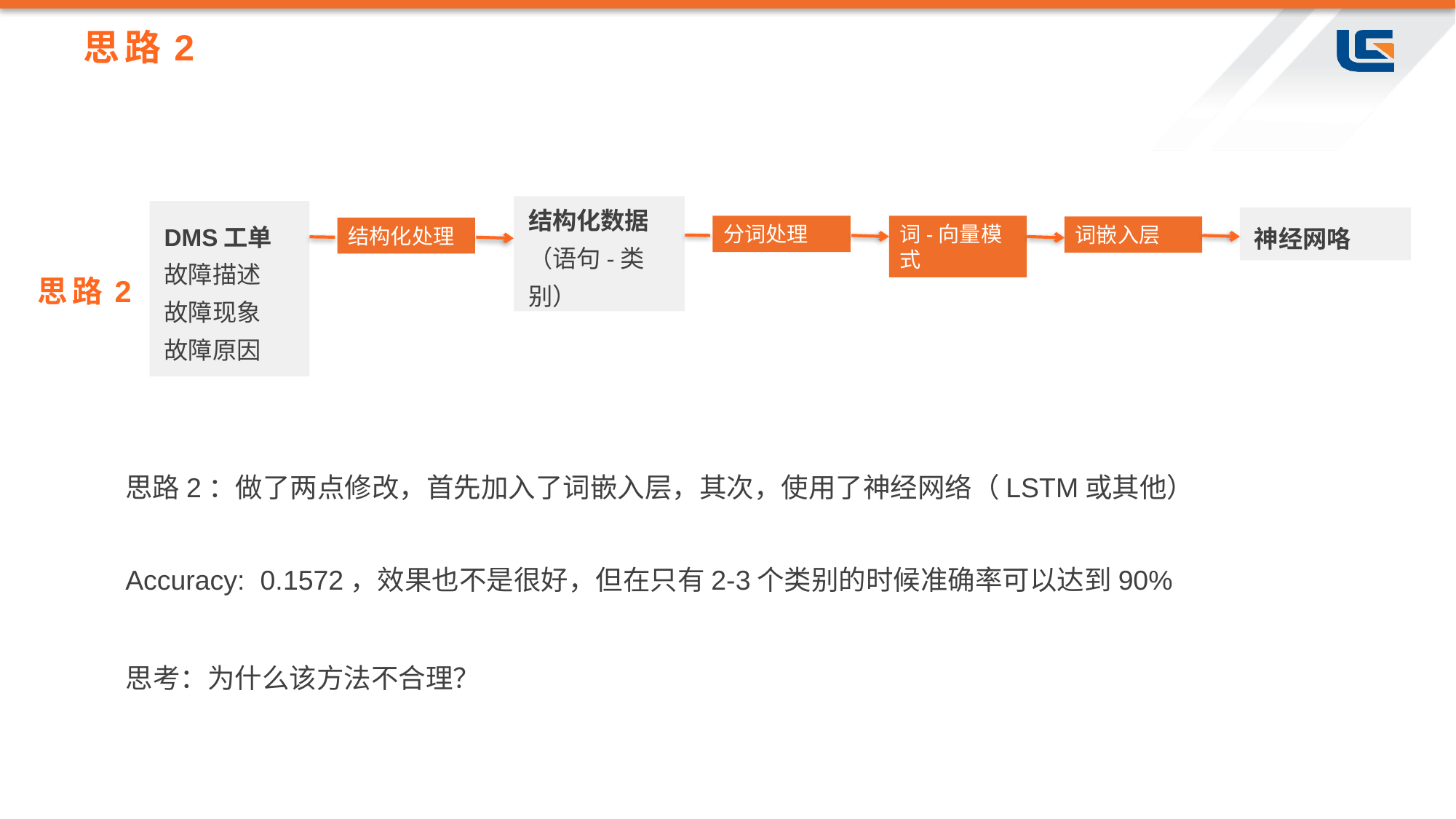

# 思路2
结构化数据（语句-类别）
DMS工单
故障描述
故障现象
故障原因
神经网咯
词-向量模式
分词处理
词嵌入层
结构化处理
思路2
思路2：做了两点修改，首先加入了词嵌入层，其次，使用了神经网络（LSTM或其他）
Accuracy:  0.1572，效果也不是很好，但在只有2-3个类别的时候准确率可以达到90%

思考：为什么该方法不合理？

11